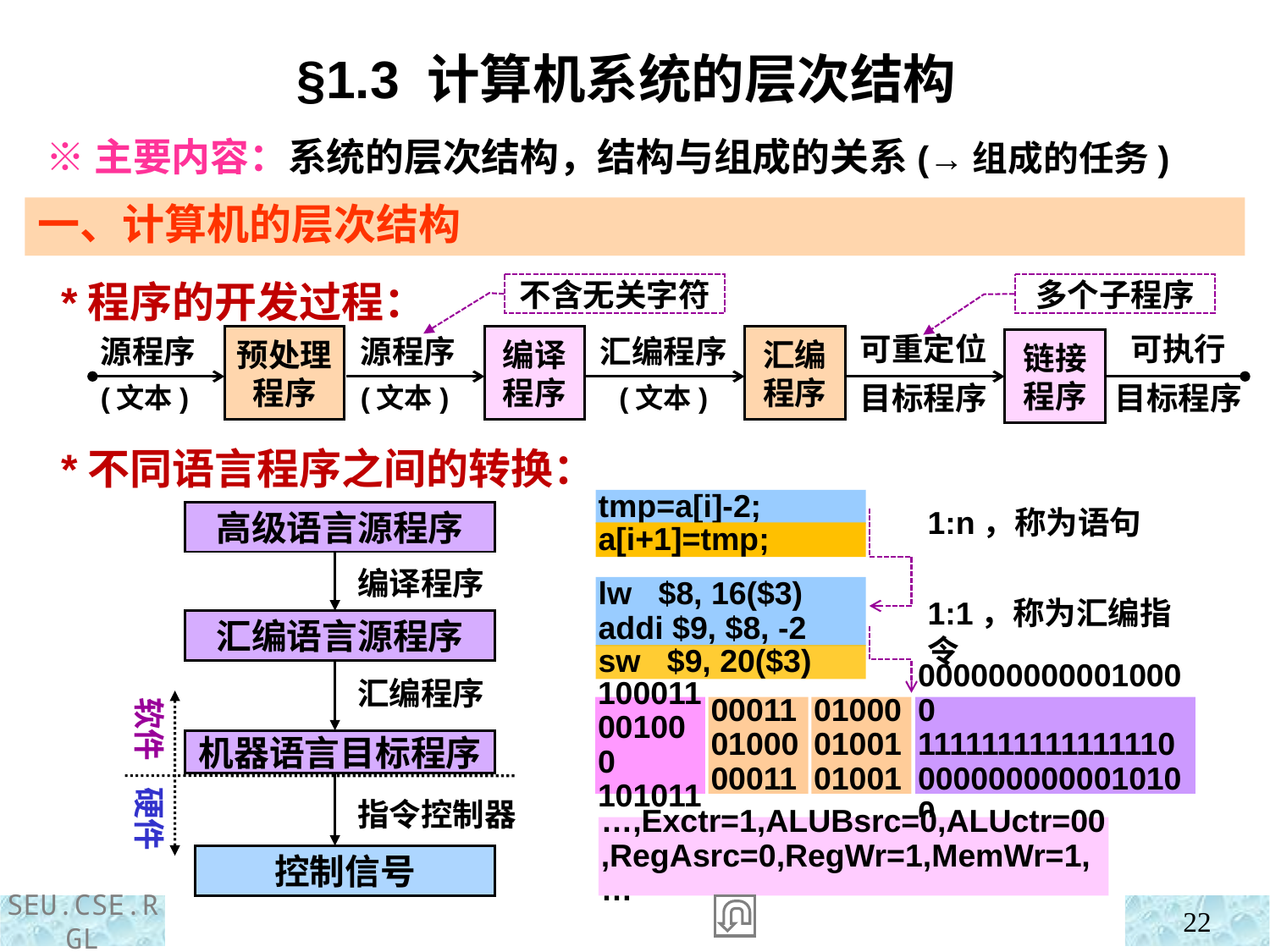

§1.3 计算机系统的层次结构
 ※主要内容：系统的层次结构，结构与组成的关系(→组成的任务)
一、计算机的层次结构
  *程序的开发过程：
不含无关字符
多个子程序
编译
程序
源程序
(文本)
预处理程序
源程序
(文本)
汇编程序
(文本)
汇编
程序
可重定位
目标程序
可执行
目标程序
链接
程序
  *不同语言程序之间的转换：
tmp=a[i]-2;
高级语言源程序
a[i+1]=tmp;

编译程序
lw   $8, 16($3)
addi $9, $8, -2
汇编语言源程序
sw   $9, 20($3)

汇编程序

软件
100011
001000
101011
01000
01001
01001
0000000000010000
1111111111111110
0000000000010100
00011
01000
00011
机器语言目标程序

硬件
1:n，称为语句
1:1，称为汇编指令

指令控制器
…,Exctr=1,ALUBsrc=0,ALUctr=00,RegAsrc=0,RegWr=1,MemWr=1,…
控制信号

22